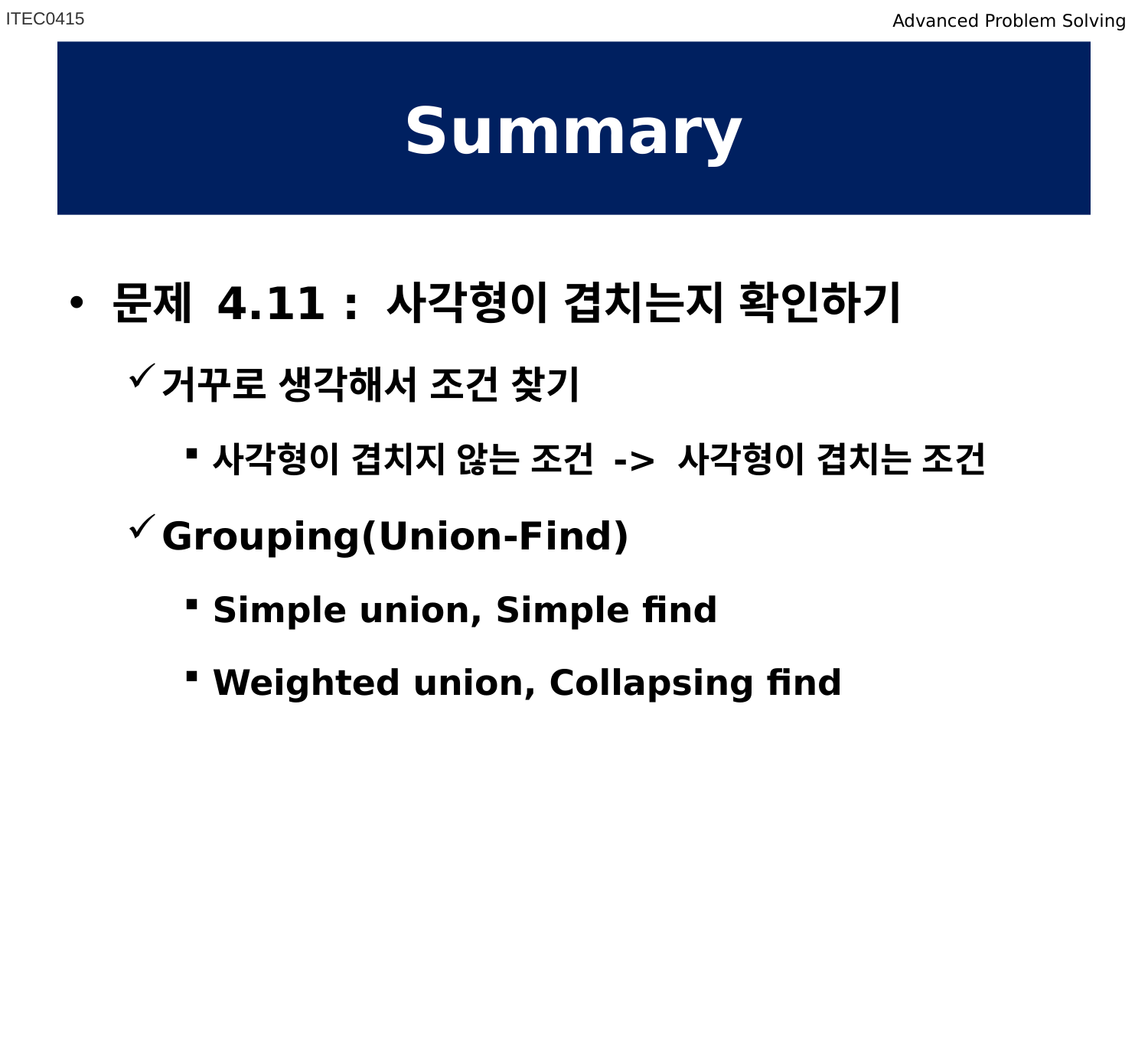

ITEC0415
Advanced Problem Solving
# Summary
문제 4.11 : 사각형이 겹치는지 확인하기
거꾸로 생각해서 조건 찾기
사각형이 겹치지 않는 조건 -> 사각형이 겹치는 조건
Grouping(Union-Find)
Simple union, Simple find
Weighted union, Collapsing find